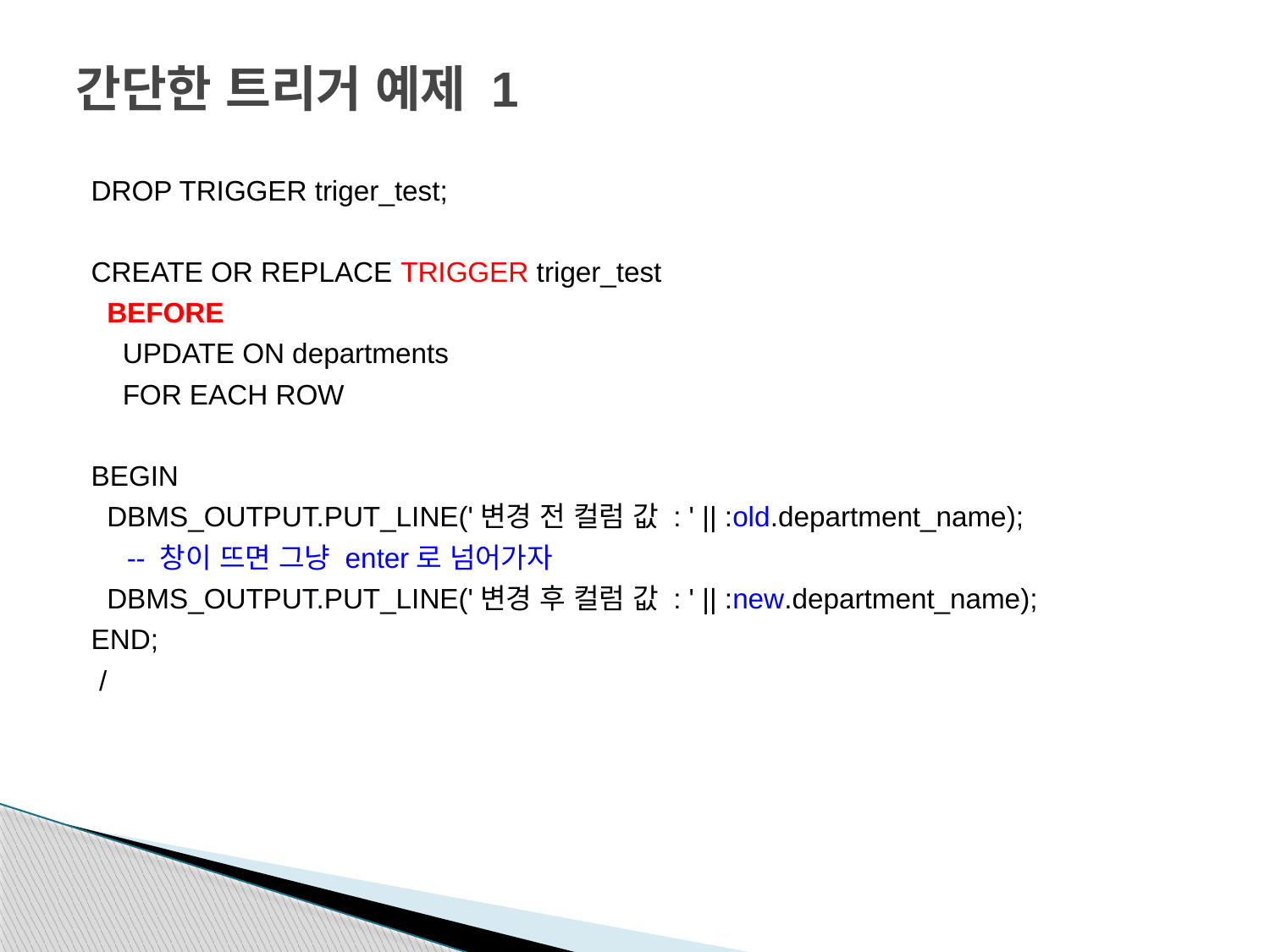

# 간단한 트리거 예제 1
DROP TRIGGER triger_test;

CREATE OR REPLACE TRIGGER triger_test
  BEFORE
    UPDATE ON departments
    FOR EACH ROW

BEGIN
  DBMS_OUTPUT.PUT_LINE('변경 전 컬럼 값 : ' || :old.department_name);
	-- 창이 뜨면 그냥 enter로 넘어가자
  DBMS_OUTPUT.PUT_LINE('변경 후 컬럼 값 : ' || :new.department_name);
END;
 /